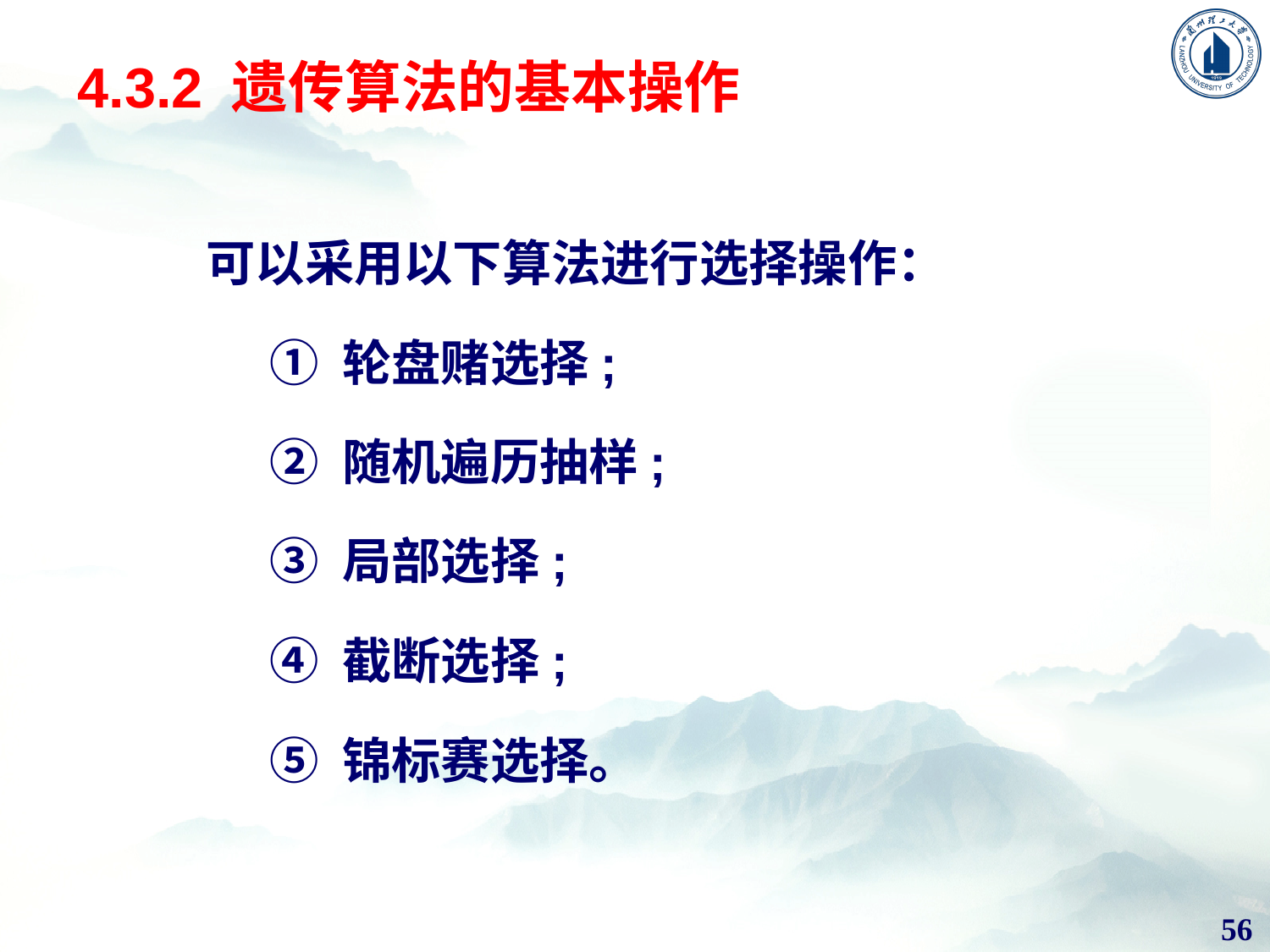

# 4.3.2 遗传算法的基本操作
可以采用以下算法进行选择操作：
① 轮盘赌选择;
② 随机遍历抽样;
③ 局部选择;
④ 截断选择;
⑤ 锦标赛选择。

56